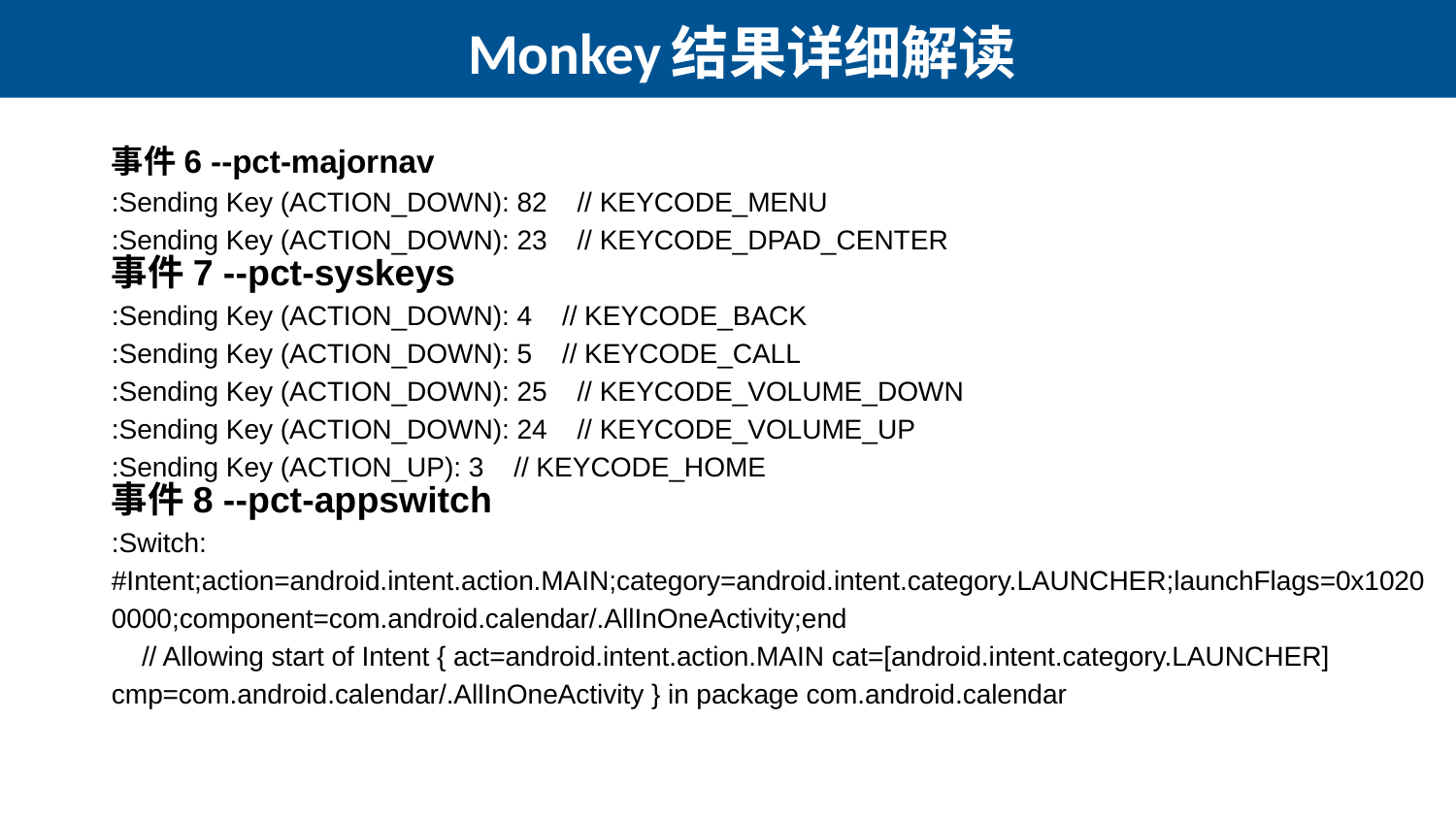

# Monkey结果详细解读
事件6 --pct-majornav
:Sending Key (ACTION_DOWN): 82    // KEYCODE_MENU
:Sending Key (ACTION_DOWN): 23    // KEYCODE_DPAD_CENTER
事件7 --pct-syskeys
:Sending Key (ACTION_DOWN): 4    // KEYCODE_BACK
:Sending Key (ACTION_DOWN): 5    // KEYCODE_CALL
:Sending Key (ACTION_DOWN): 25    // KEYCODE_VOLUME_DOWN
:Sending Key (ACTION_DOWN): 24    // KEYCODE_VOLUME_UP
:Sending Key (ACTION_UP): 3    // KEYCODE_HOME
事件8 --pct-appswitch
:Switch: #Intent;action=android.intent.action.MAIN;category=android.intent.category.LAUNCHER;launchFlags=0x10200000;component=com.android.calendar/.AllInOneActivity;end
    // Allowing start of Intent { act=android.intent.action.MAIN cat=[android.intent.category.LAUNCHER] cmp=com.android.calendar/.AllInOneActivity } in package com.android.calendar